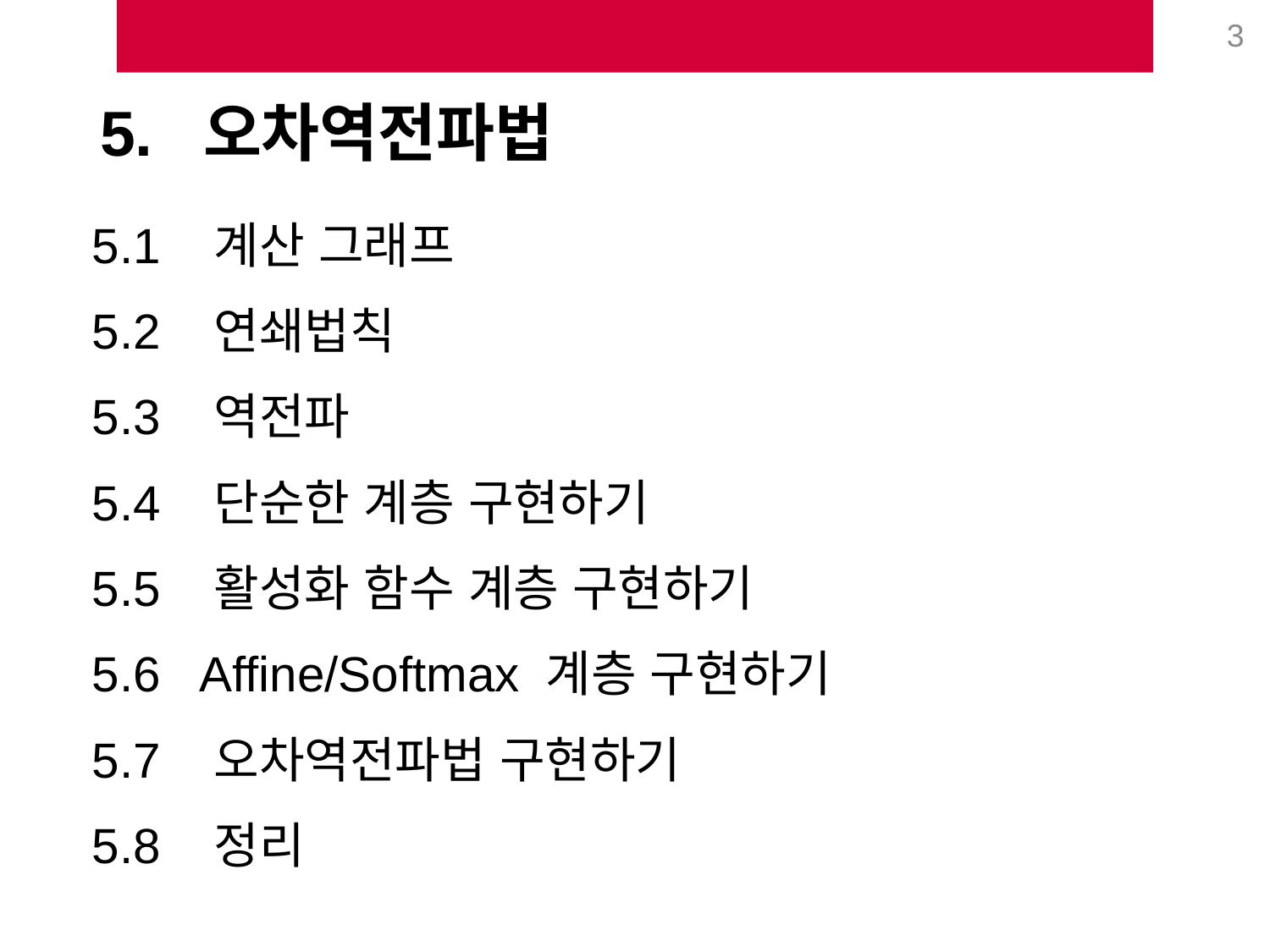

3
# 5.  오차역전파법
5.1   계산 그래프
5.2   연쇄법칙
5.3   역전파
5.4   단순한 계층 구현하기
5.5   활성화 함수 계층 구현하기
5.6   Affine/Softmax 계층 구현하기
5.7   오차역전파법 구현하기
5.8   정리